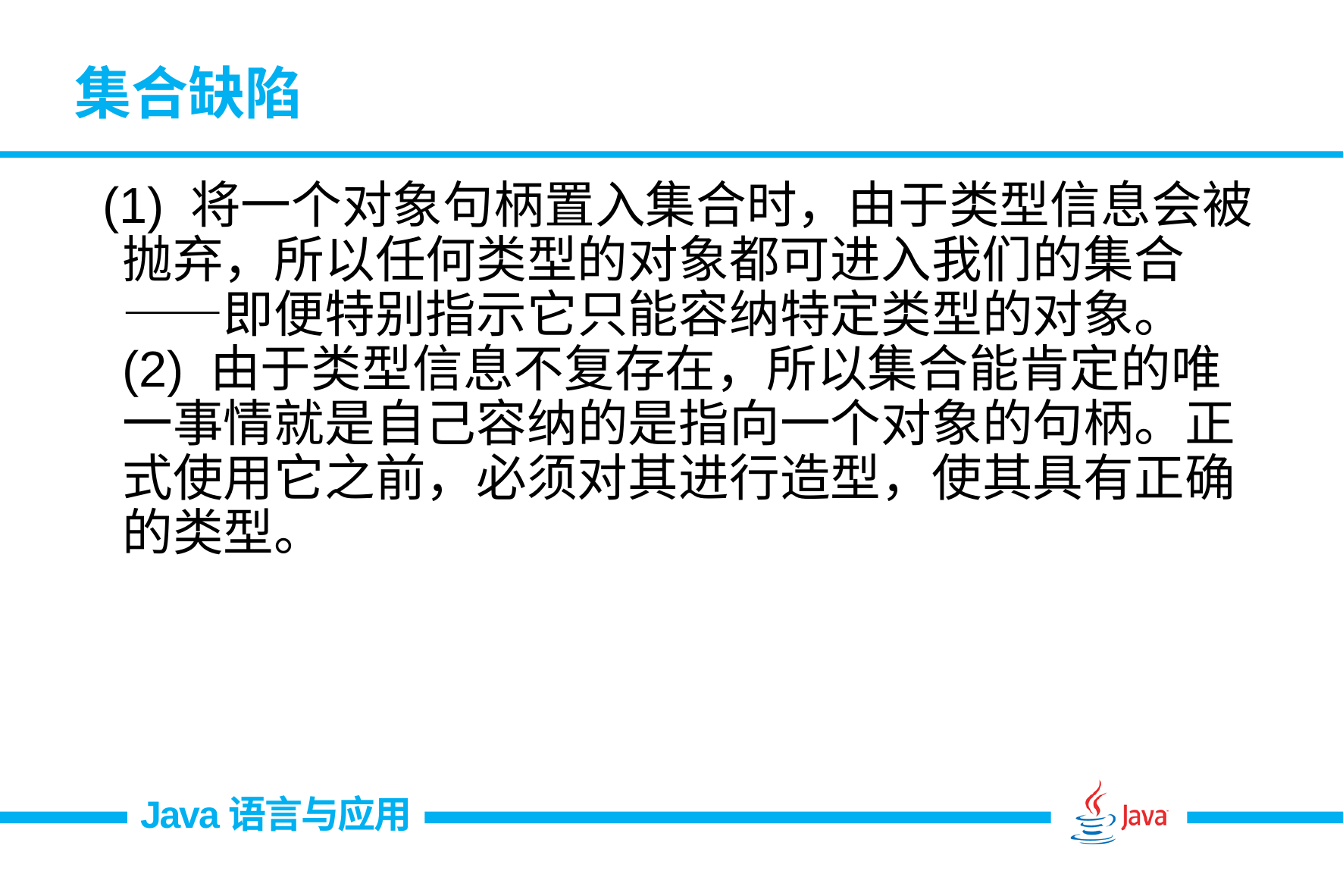

# 集合缺陷
  (1) 将一个对象句柄置入集合时，由于类型信息会被抛弃，所以任何类型的对象都可进入我们的集合——即便特别指示它只能容纳特定类型的对象。
(2) 由于类型信息不复存在，所以集合能肯定的唯一事情就是自己容纳的是指向一个对象的句柄。正式使用它之前，必须对其进行造型，使其具有正确的类型。